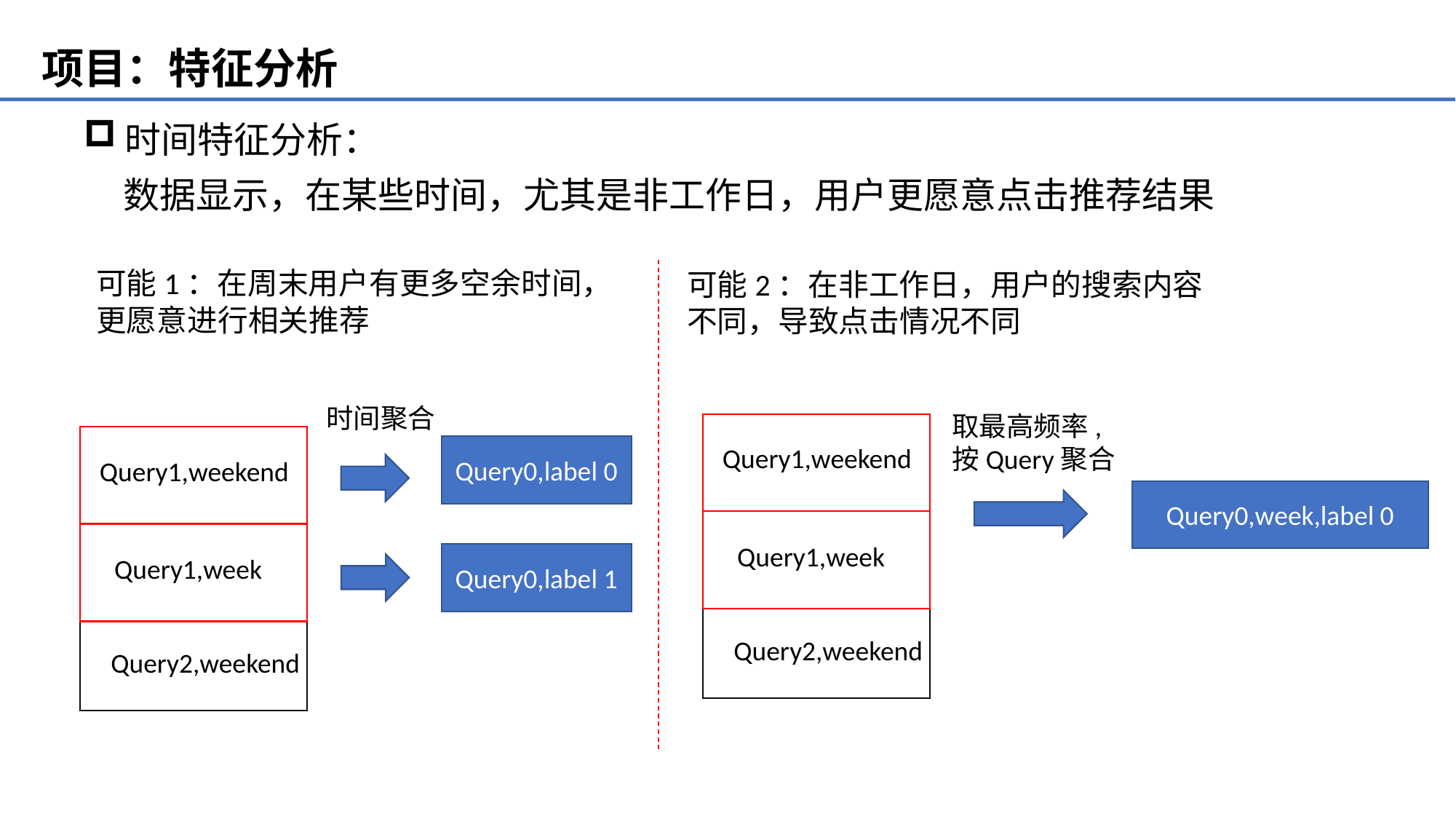

# 项目：特征分析
时间特征分析：
数据显示，在某些时间，尤其是非工作日，用户更愿意点击推荐结果
可能1：在周末用户有更多空余时间，更愿意进行相关推荐
可能2：在非工作日，用户的搜索内容不同，导致点击情况不同
时间聚合
取最高频率,
按Query聚合

Query1,weekend
Query0,label 0
Query1,weekend

Query0,week,label 0

Query1,week
Query0,label 1
Query1,week

Query2,weekend
Query2,weekend